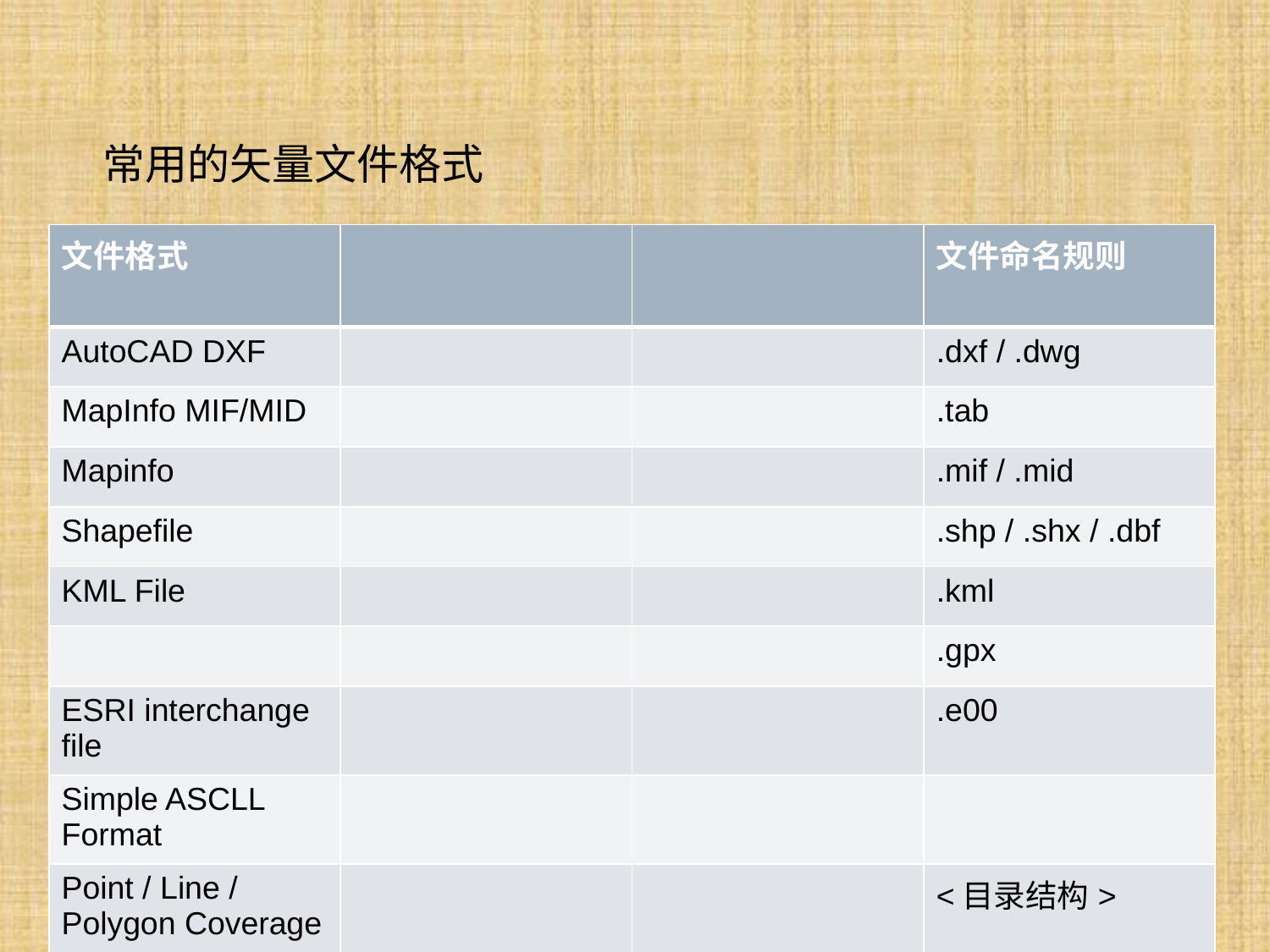

常用的矢量文件格式
| 文件格式 |  |  | 文件命名规则 |
| --- | --- | --- | --- |
| AutoCAD DXF |  |  | .dxf / .dwg |
| MapInfo MIF/MID |  |  | .tab |
| Mapinfo |  |  | .mif / .mid |
| Shapefile |  |  | .shp / .shx / .dbf |
| KML File |  |  | .kml |
|  |  |  | .gpx |
| ESRI interchange file |  |  | .e00 |
| Simple ASCLL Format |  |  |  |
| Point / Line / Polygon Coverage |  |  | <目录结构> |
| Geodatabase |  |  | 各种数据库 |
|  |  |  |  |
8
HTML5 Technology